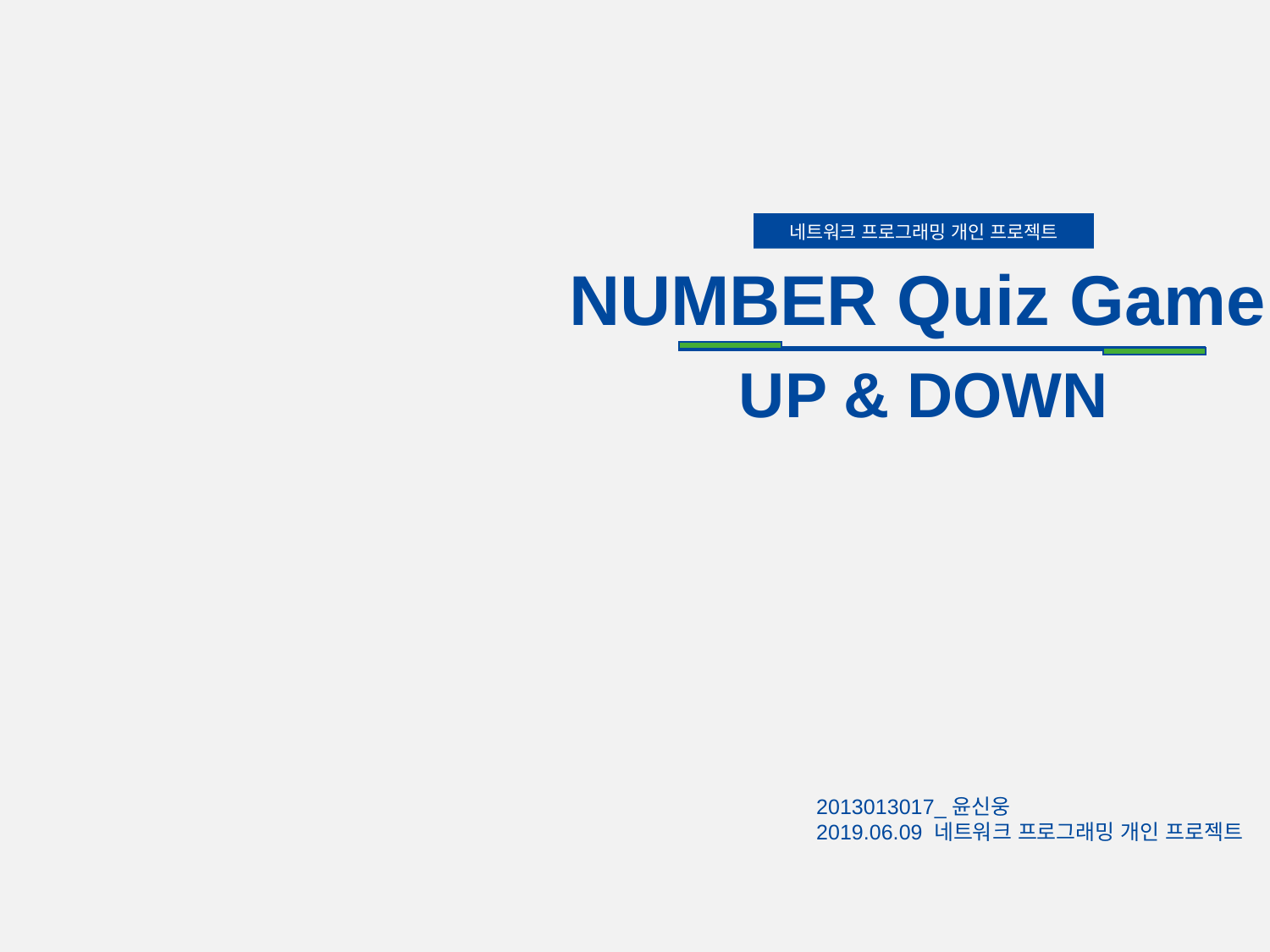

네트워크 프로그래밍 개인 프로젝트
NUMBER Quiz Game

UP & DOWN
2013013017_윤신웅
2019.06.09 네트워크 프로그래밍 개인 프로젝트